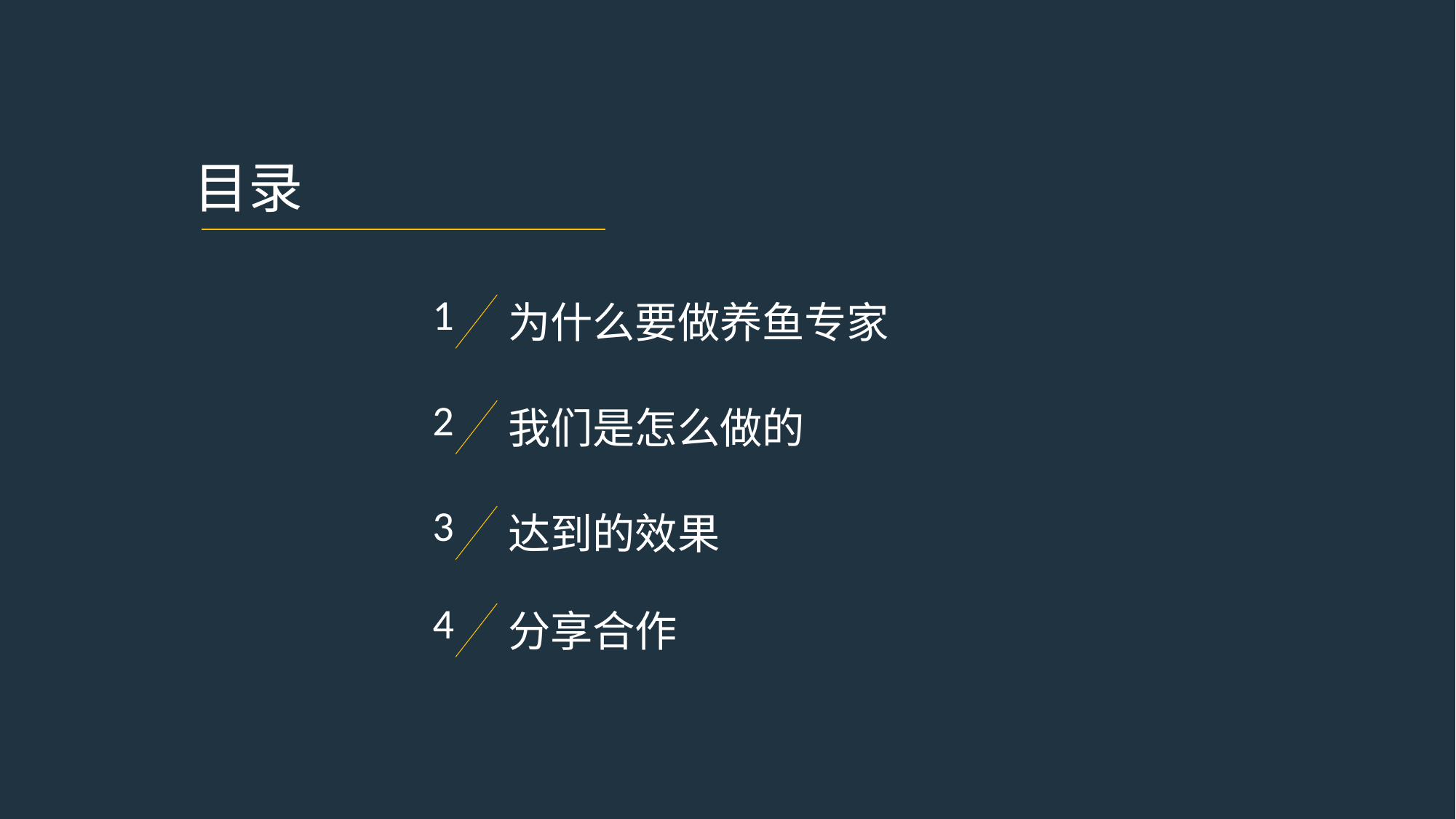

目录
1
为什么要做养鱼专家
2
我们是怎么做的
3
达到的效果
4
分享合作